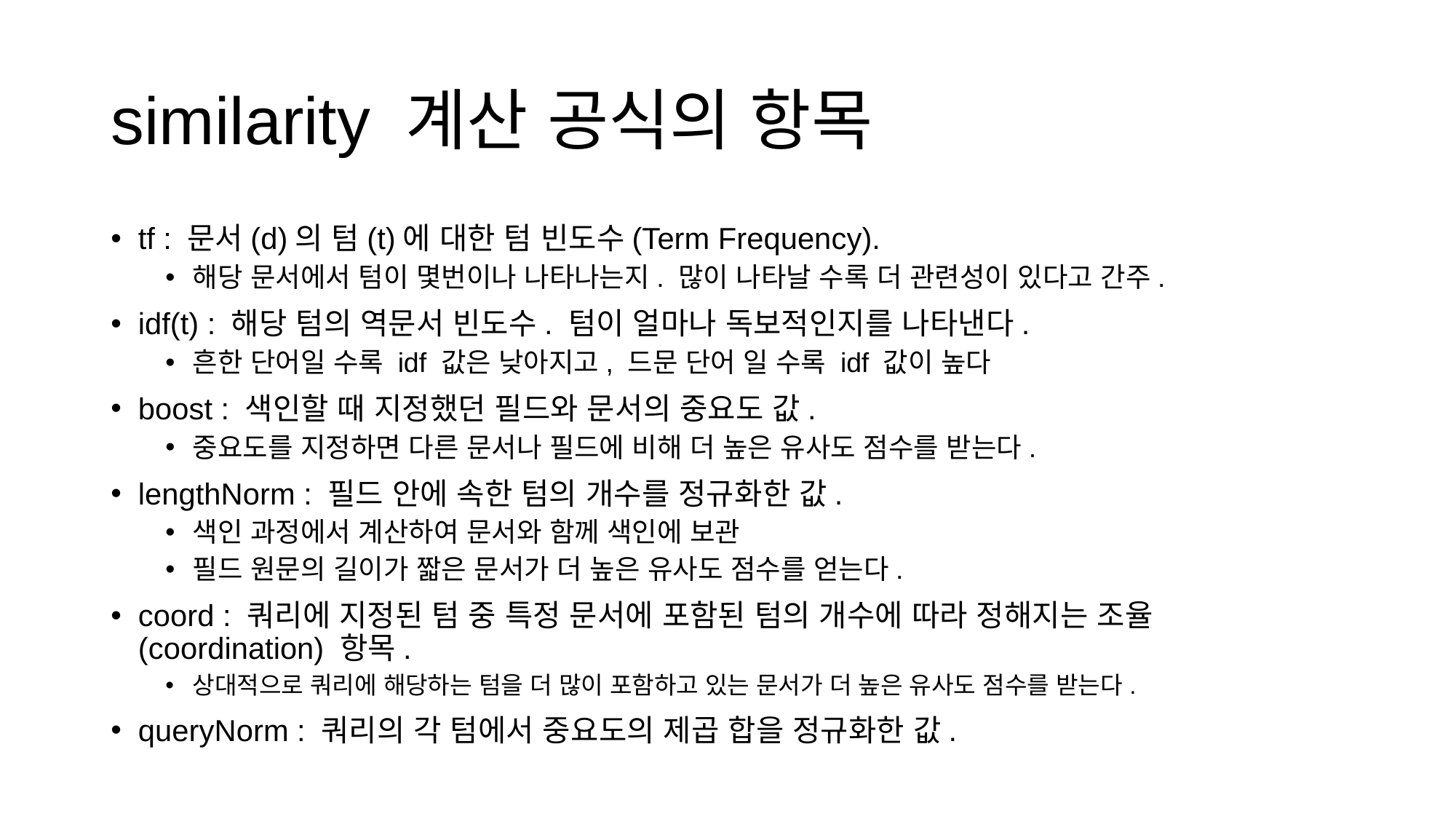

# similarity 계산 공식의 항목
tf : 문서(d)의 텀(t)에 대한 텀 빈도수(Term Frequency).
해당 문서에서 텀이 몇번이나 나타나는지. 많이 나타날 수록 더 관련성이 있다고 간주.
idf(t) : 해당 텀의 역문서 빈도수. 텀이 얼마나 독보적인지를 나타낸다.
흔한 단어일 수록 idf 값은 낮아지고, 드문 단어 일 수록 idf 값이 높다
boost : 색인할 때 지정했던 필드와 문서의 중요도 값.
중요도를 지정하면 다른 문서나 필드에 비해 더 높은 유사도 점수를 받는다.
lengthNorm : 필드 안에 속한 텀의 개수를 정규화한 값.
색인 과정에서 계산하여 문서와 함께 색인에 보관
필드 원문의 길이가 짧은 문서가 더 높은 유사도 점수를 얻는다.
coord : 쿼리에 지정된 텀 중 특정 문서에 포함된 텀의 개수에 따라 정해지는 조율(coordination) 항목.
상대적으로 쿼리에 해당하는 텀을 더 많이 포함하고 있는 문서가 더 높은 유사도 점수를 받는다.
queryNorm : 쿼리의 각 텀에서 중요도의 제곱 합을 정규화한 값.